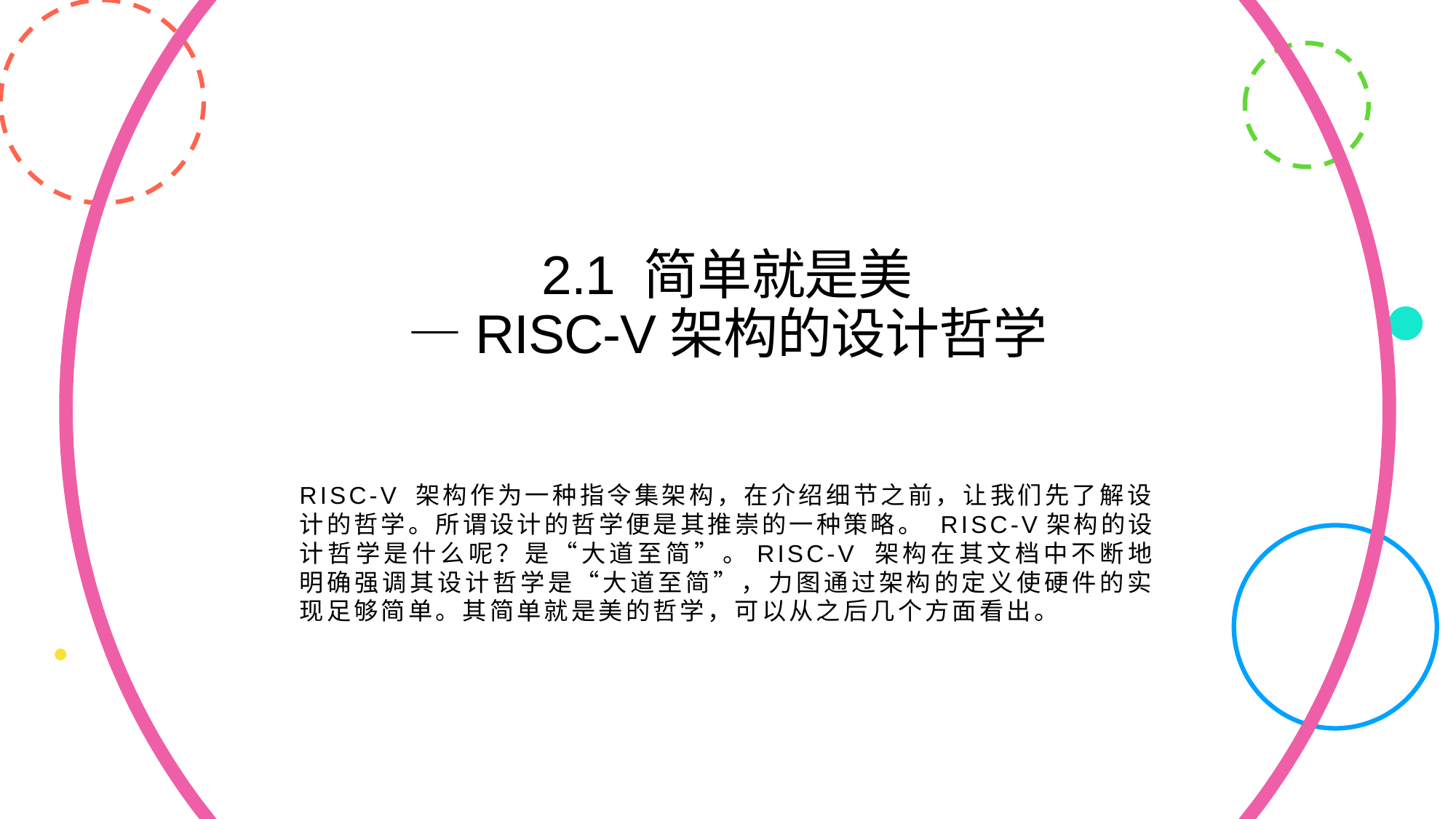

# 2.1 简单就是美 —RISC-V架构的设计哲学
RISC-V 架构作为一种指令集架构，在介绍细节之前，让我们先了解设计的哲学。所谓设计的哲学便是其推崇的一种策略。 RISC-V架构的设计哲学是什么呢？是“大道至简”。RISC-V 架构在其文档中不断地明确强调其设计哲学是“大道至简”，力图通过架构的定义使硬件的实现足够简单。其简单就是美的哲学，可以从之后几个方面看出。